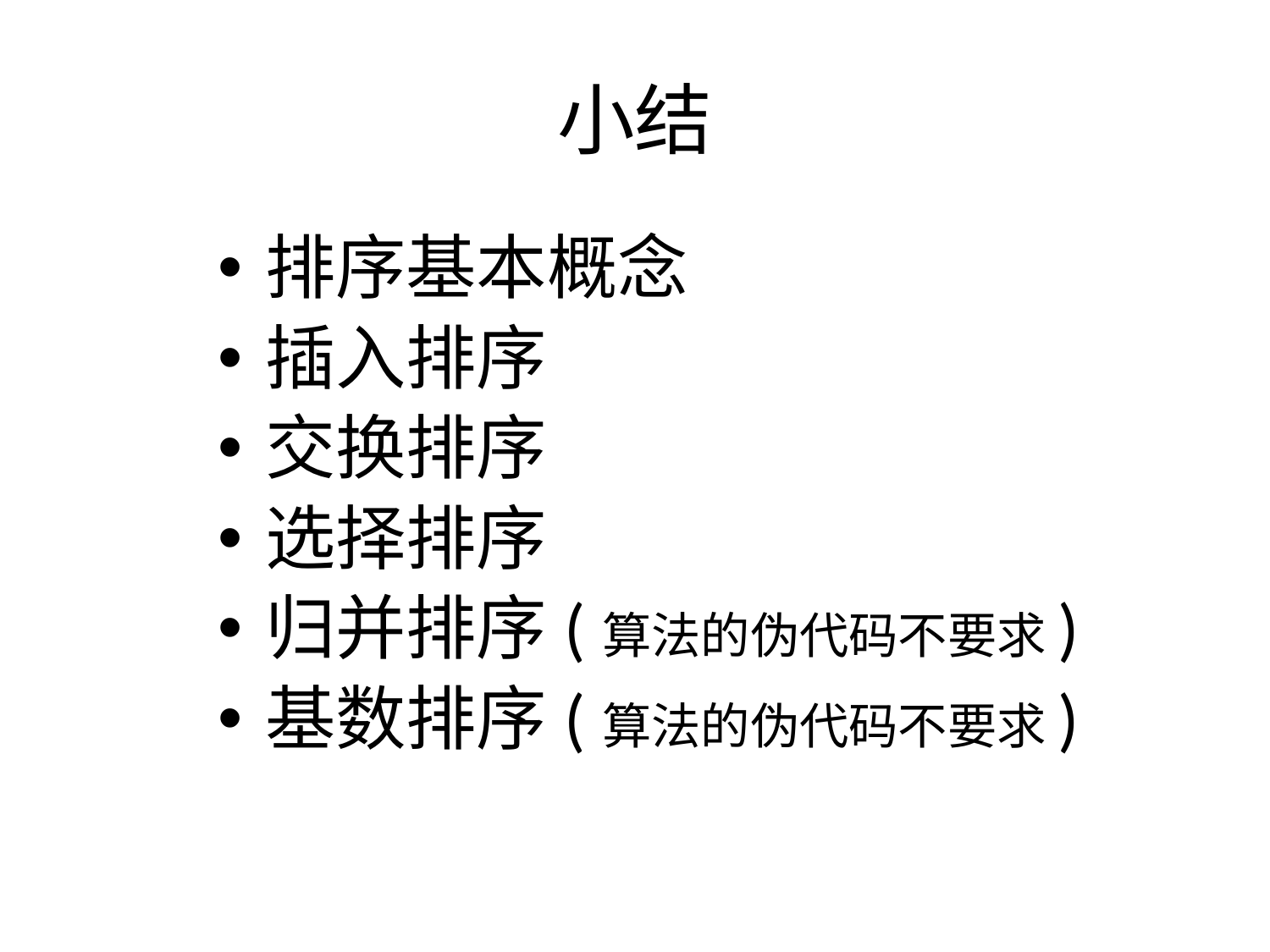

# 小结
排序基本概念
插入排序
交换排序
选择排序
归并排序(算法的伪代码不要求)
基数排序(算法的伪代码不要求)